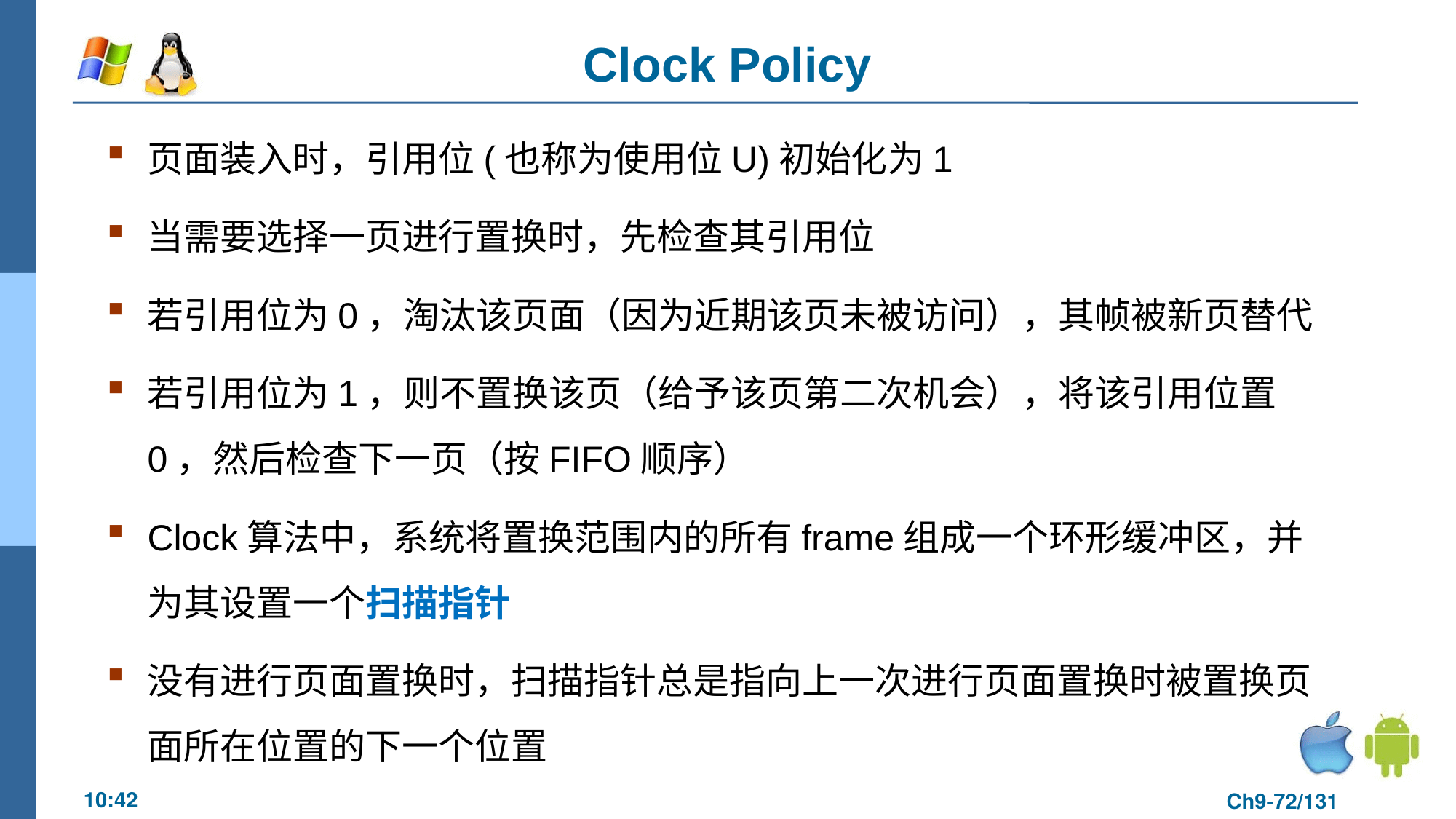

# Clock Policy
页面装入时，引用位(也称为使用位U)初始化为1
当需要选择一页进行置换时，先检查其引用位
若引用位为0，淘汰该页面（因为近期该页未被访问），其帧被新页替代
若引用位为1，则不置换该页（给予该页第二次机会），将该引用位置0，然后检查下一页（按FIFO顺序）
Clock算法中，系统将置换范围内的所有frame组成一个环形缓冲区，并为其设置一个扫描指针
没有进行页面置换时，扫描指针总是指向上一次进行页面置换时被置换页面所在位置的下一个位置